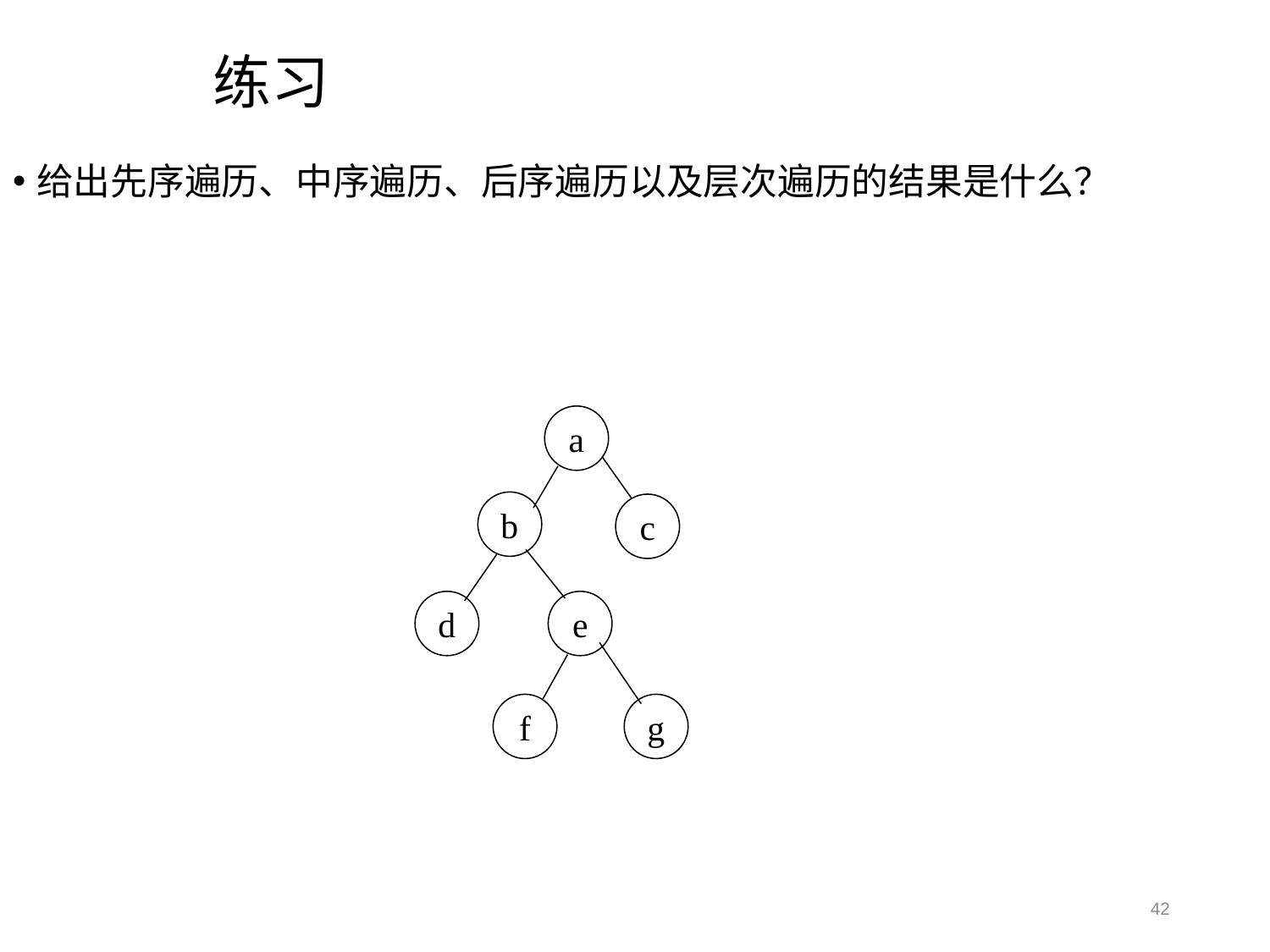

练习
给出先序遍历、中序遍历、后序遍历以及层次遍历的结果是什么？

a

b
c

d
e

f
g
42